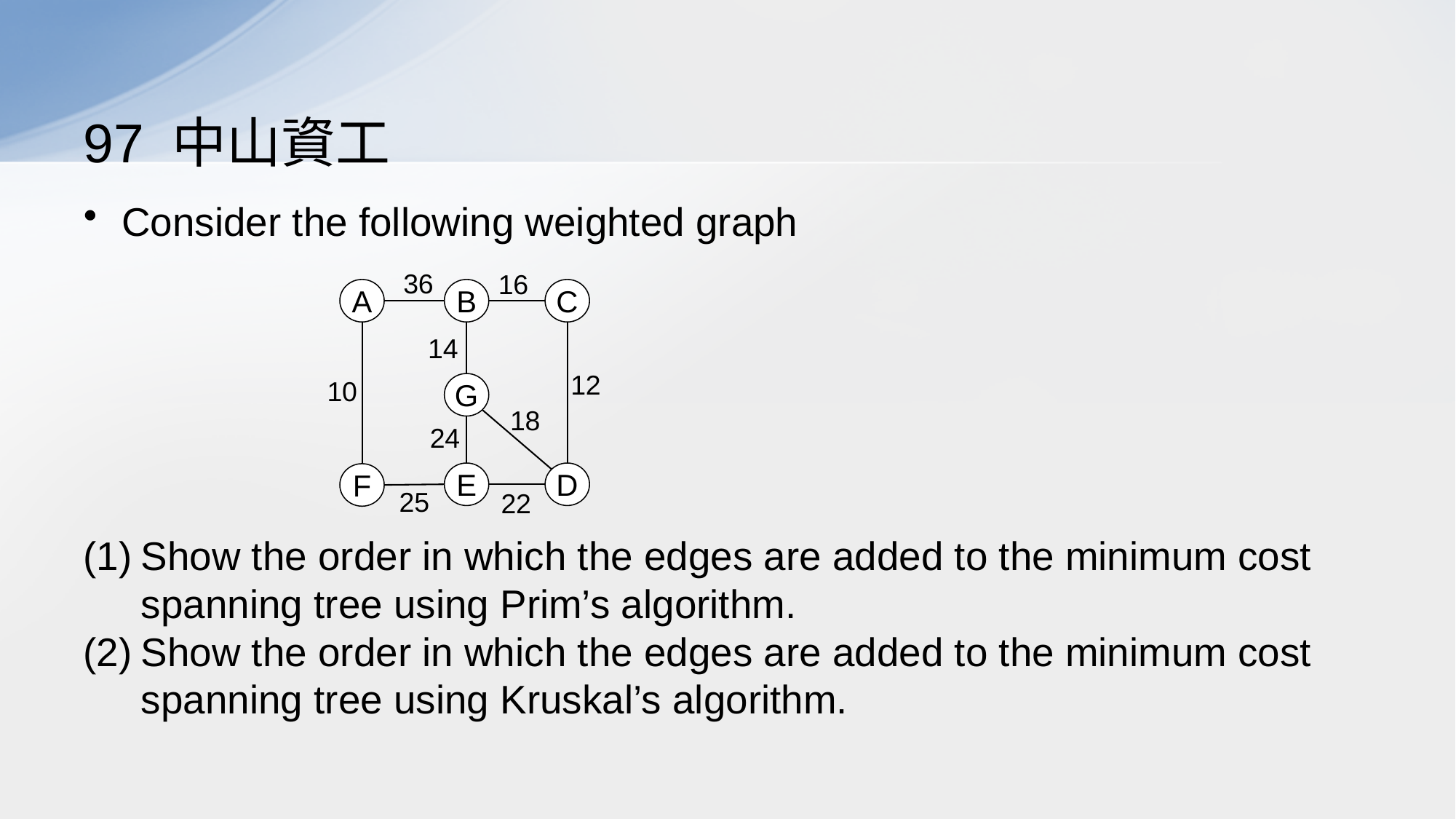

# 97 中山資工
Consider the following weighted graph

Show the order in which the edges are added to the minimum cost spanning tree using Prim’s algorithm.
Show the order in which the edges are added to the minimum cost spanning tree using Kruskal’s algorithm.
36
16
A
B
C
14
12
10
G
18
24
E
D
F
25
22